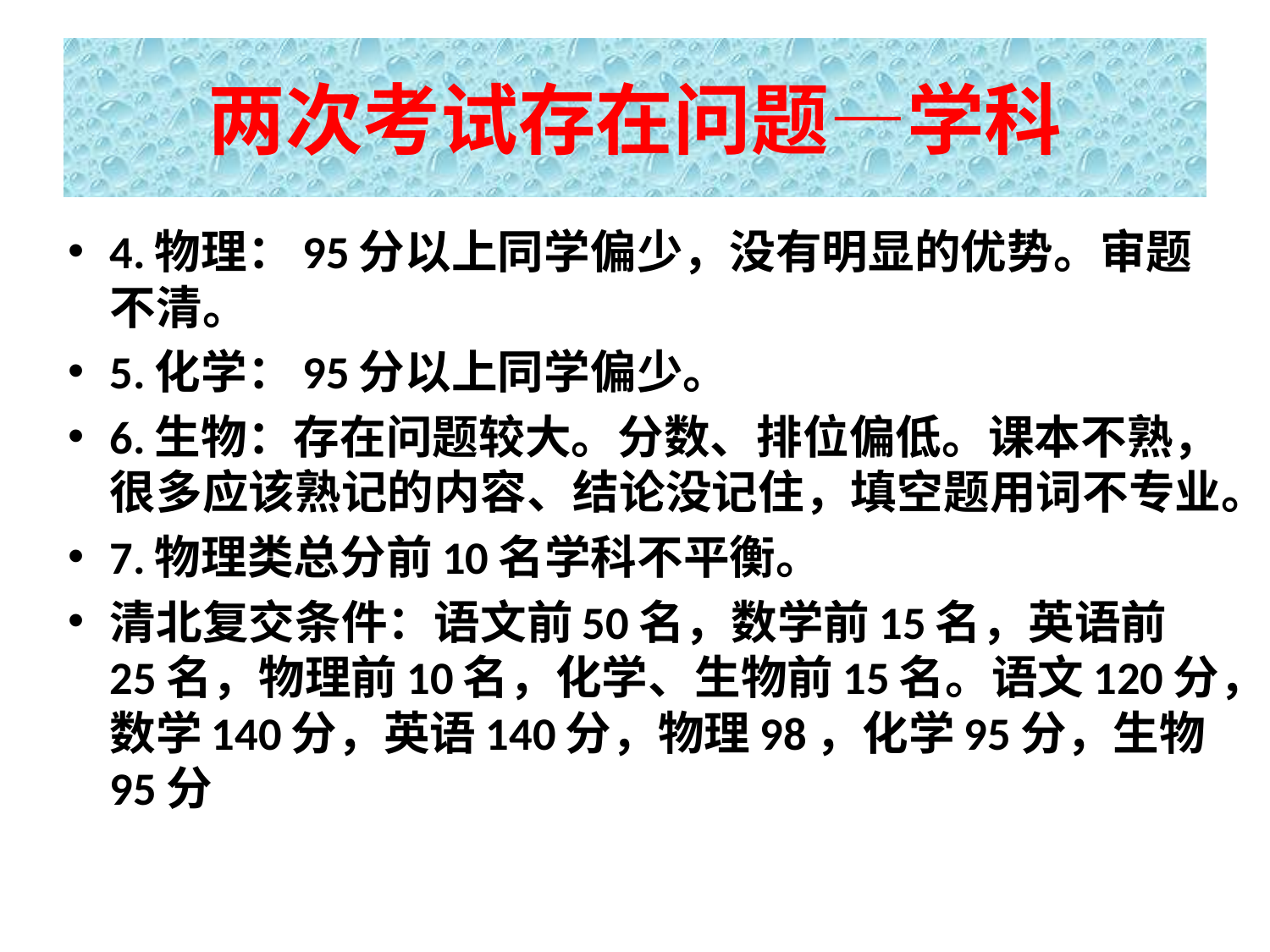

# 两次考试存在问题—学科
4.物理：95分以上同学偏少，没有明显的优势。审题不清。
5.化学：95分以上同学偏少。
6.生物：存在问题较大。分数、排位偏低。课本不熟，很多应该熟记的内容、结论没记住，填空题用词不专业。
7.物理类总分前10名学科不平衡。
清北复交条件：语文前50名，数学前15名，英语前25名，物理前10名，化学、生物前15名。语文120分，数学140分，英语140分，物理98，化学95分，生物95分